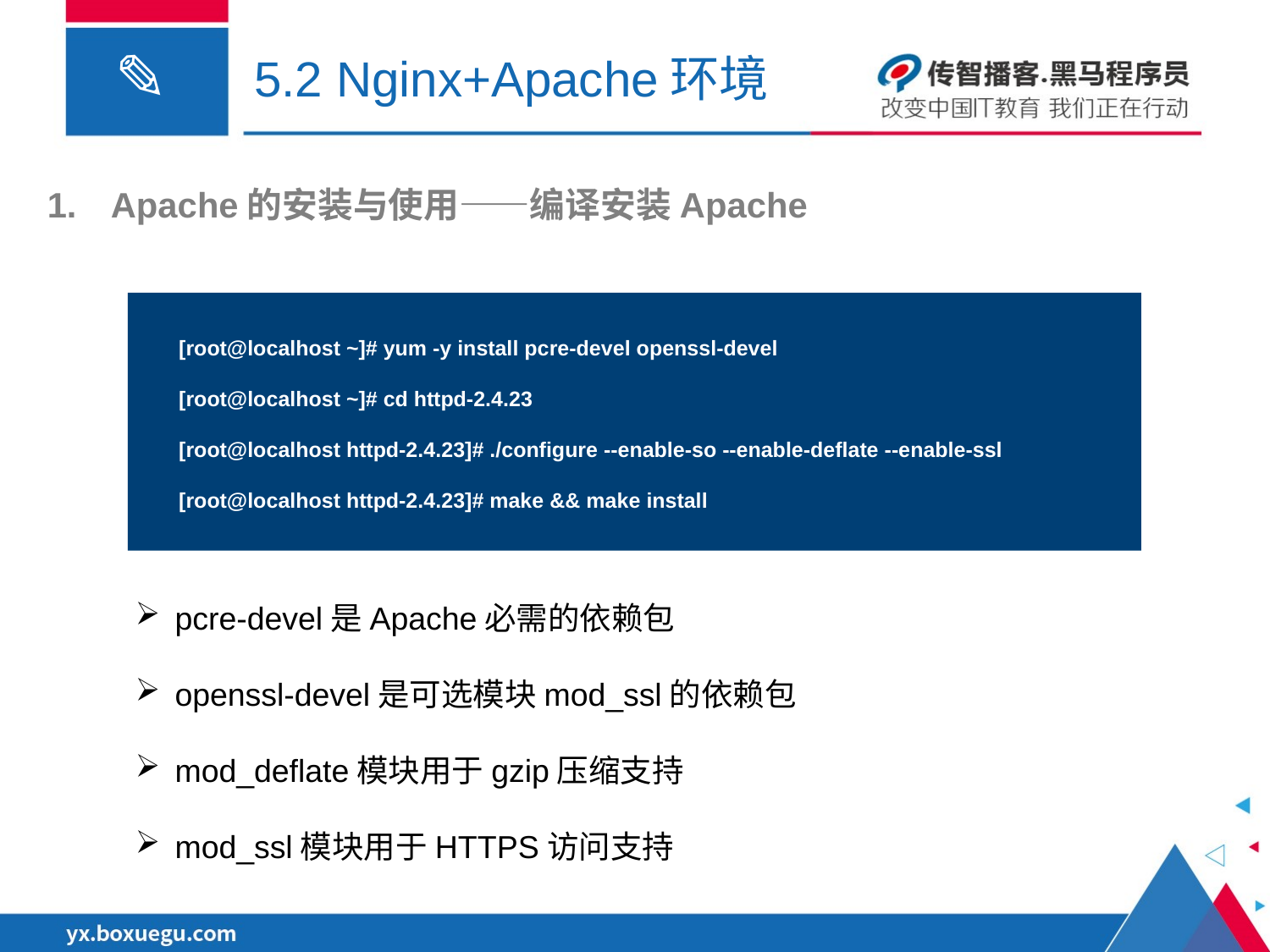

# 5.2 Nginx+Apache环境
Apache的安装与使用——编译安装Apache

[root@localhost ~]# yum -y install pcre-devel openssl-devel
[root@localhost ~]# cd httpd-2.4.23
[root@localhost httpd-2.4.23]# ./configure --enable-so --enable-deflate --enable-ssl
[root@localhost httpd-2.4.23]# make && make install
pcre-devel是Apache必需的依赖包
openssl-devel是可选模块mod_ssl的依赖包
mod_deflate模块用于gzip压缩支持
mod_ssl模块用于HTTPS访问支持